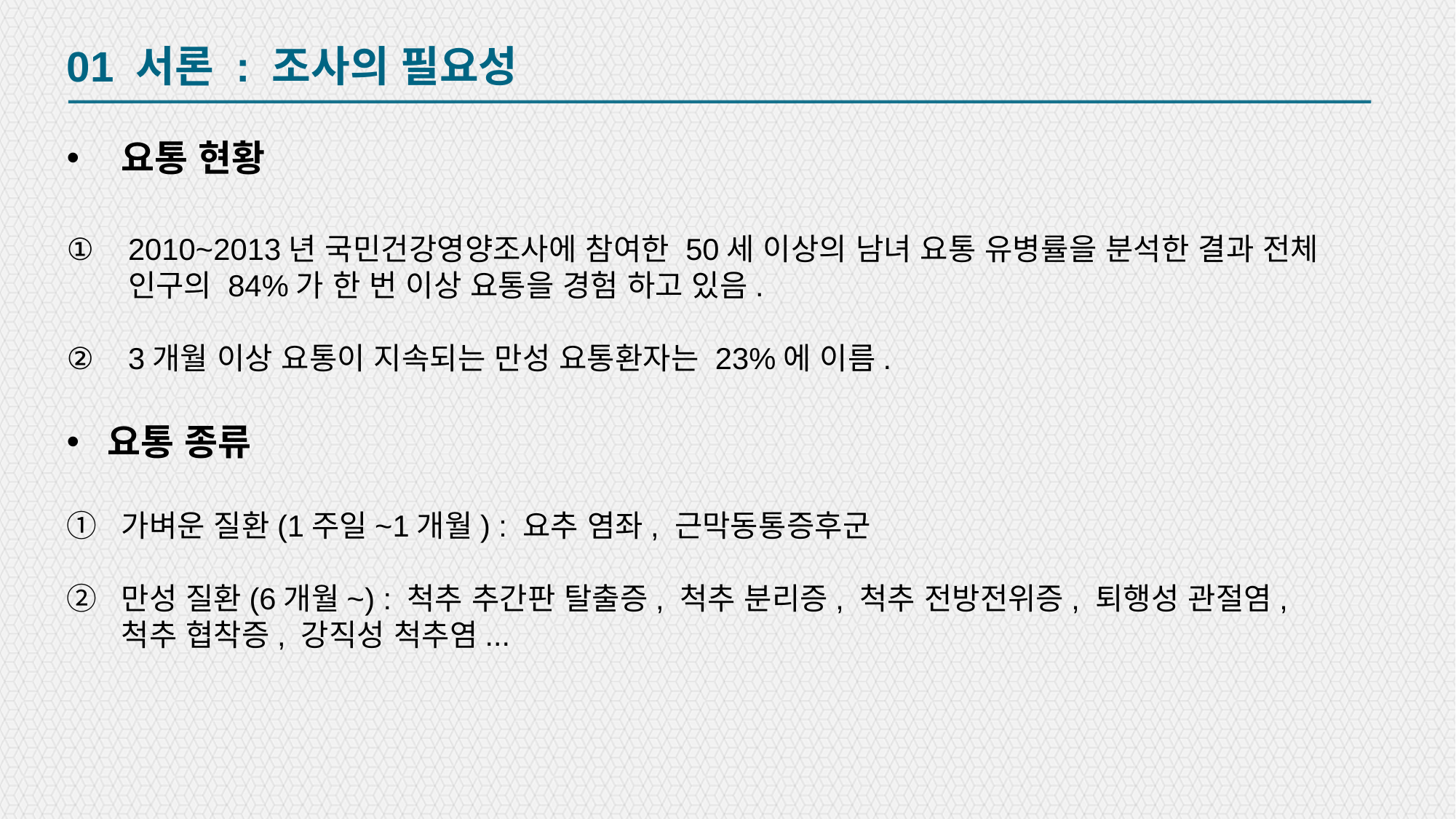

01 서론 : 조사의 필요성

요통 현황

2010~2013년 국민건강영양조사에 참여한 50세 이상의 남녀 요통 유병률을 분석한 결과 전체 인구의 84%가 한 번 이상 요통을 경험 하고 있음.

3개월 이상 요통이 지속되는 만성 요통환자는 23%에 이름.

요통 종류

가벼운 질환(1주일~1개월) : 요추 염좌, 근막동통증후군

만성 질환(6개월~) : 척추 추간판 탈출증, 척추 분리증, 척추 전방전위증, 퇴행성 관절염, 척추 협착증, 강직성 척추염...